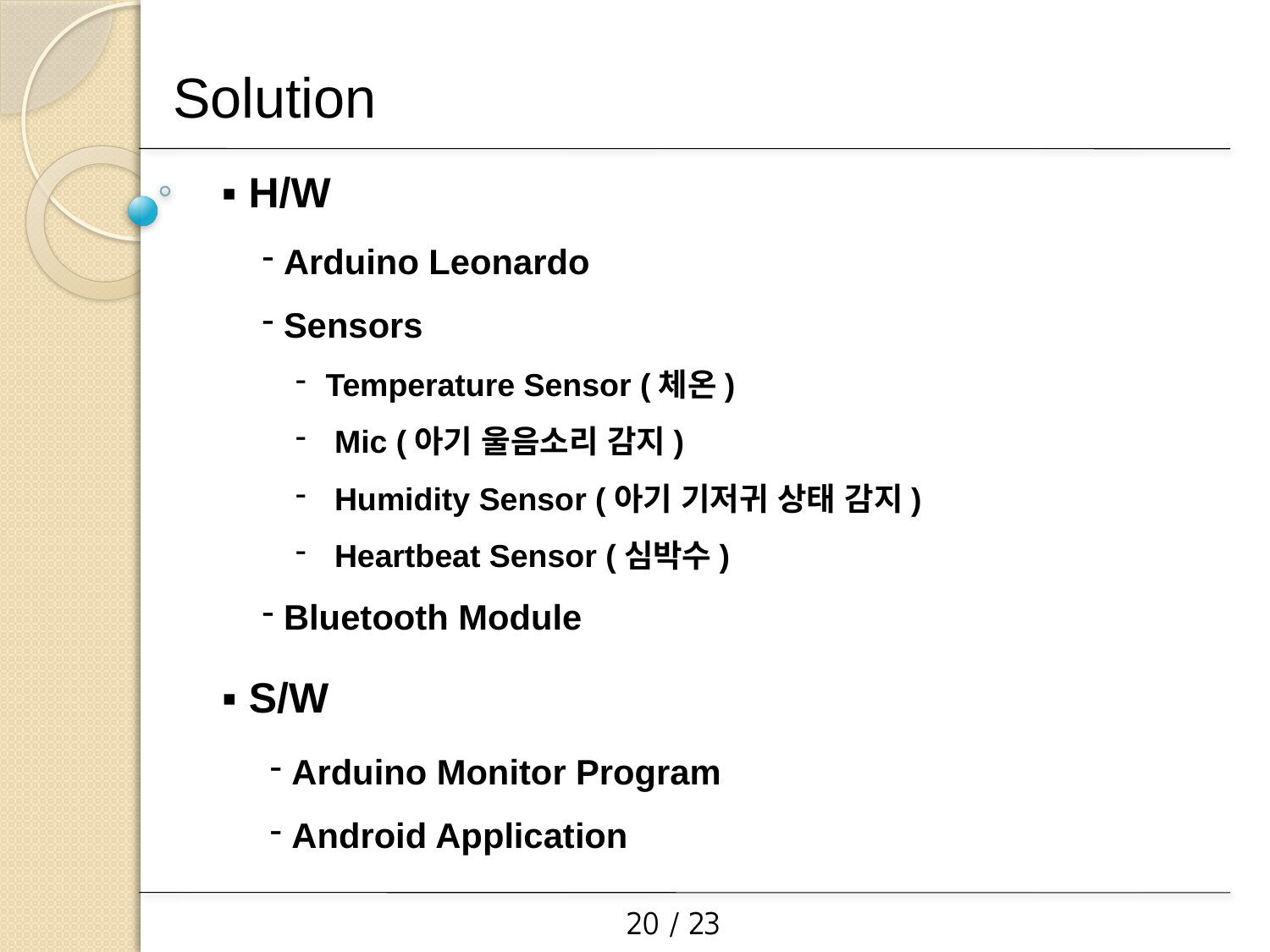

Solution
▪ H/W
 Arduino Leonardo
 Sensors
Temperature Sensor (체온)
 Mic (아기 울음소리 감지)
 Humidity Sensor (아기 기저귀 상태 감지)
 Heartbeat Sensor (심박수)
 Bluetooth Module
▪ S/W
 Arduino Monitor Program
 Android Application
20 / 23